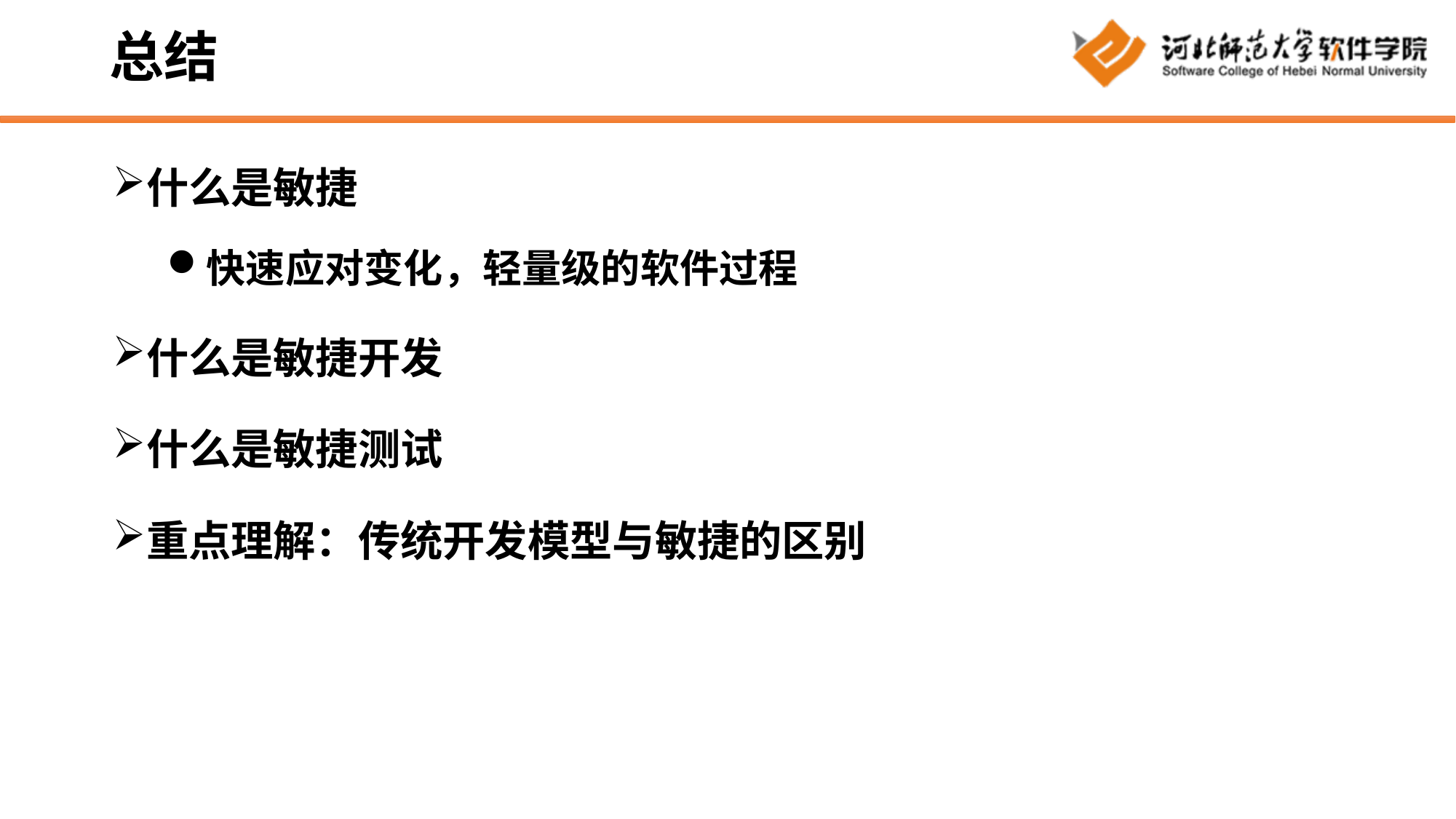

# 总结
什么是敏捷
快速应对变化，轻量级的软件过程
什么是敏捷开发
什么是敏捷测试
重点理解：传统开发模型与敏捷的区别